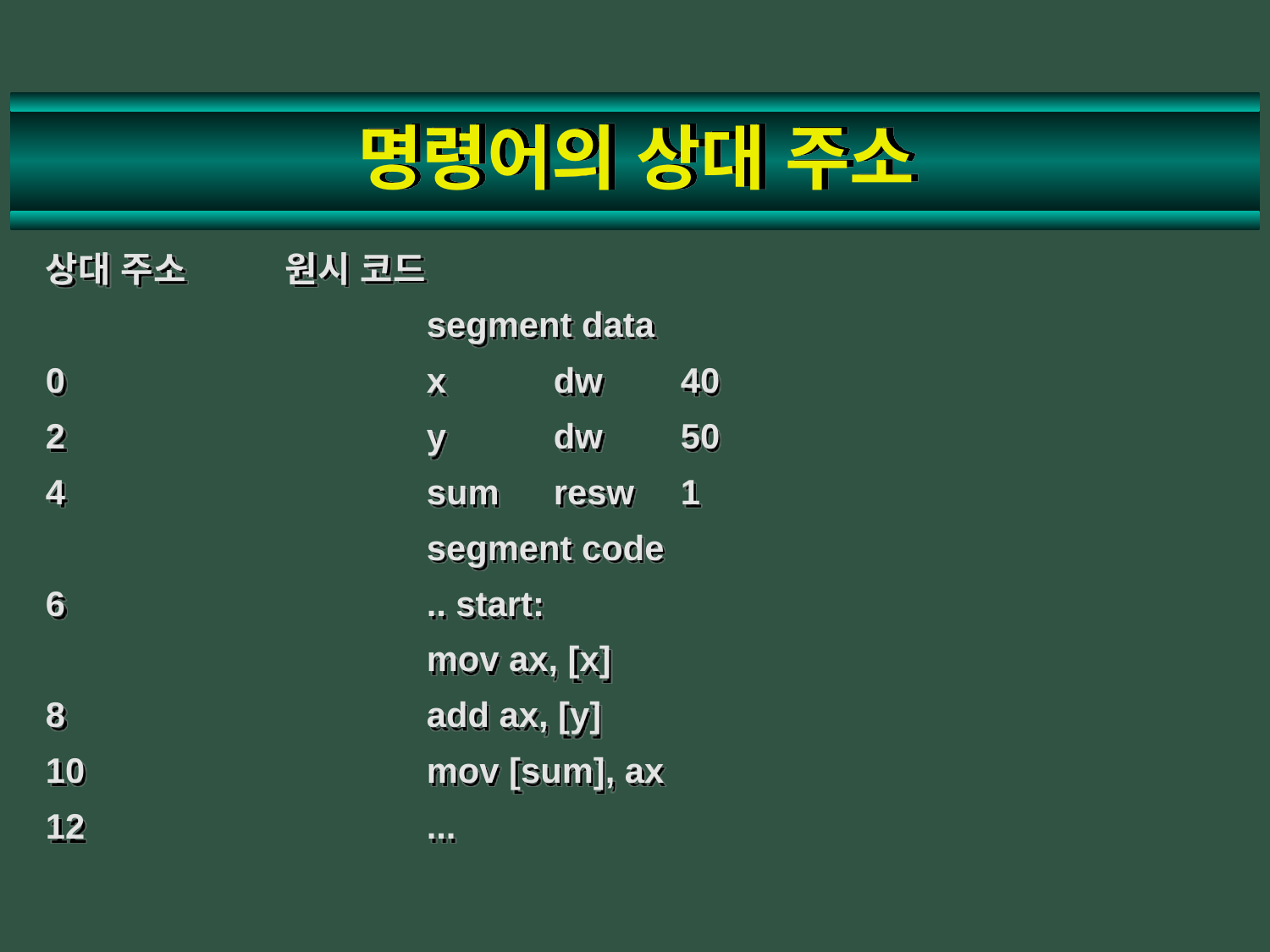

# 명령어의 상대 주소
상대 주소          원시 코드
			segment data
0			x	dw	40
2			y	dw	50
4			sum	resw	1
			segment code
6			.. start:
			mov ax, [x]
8			add ax, [y]
10			mov [sum], ax
12			...